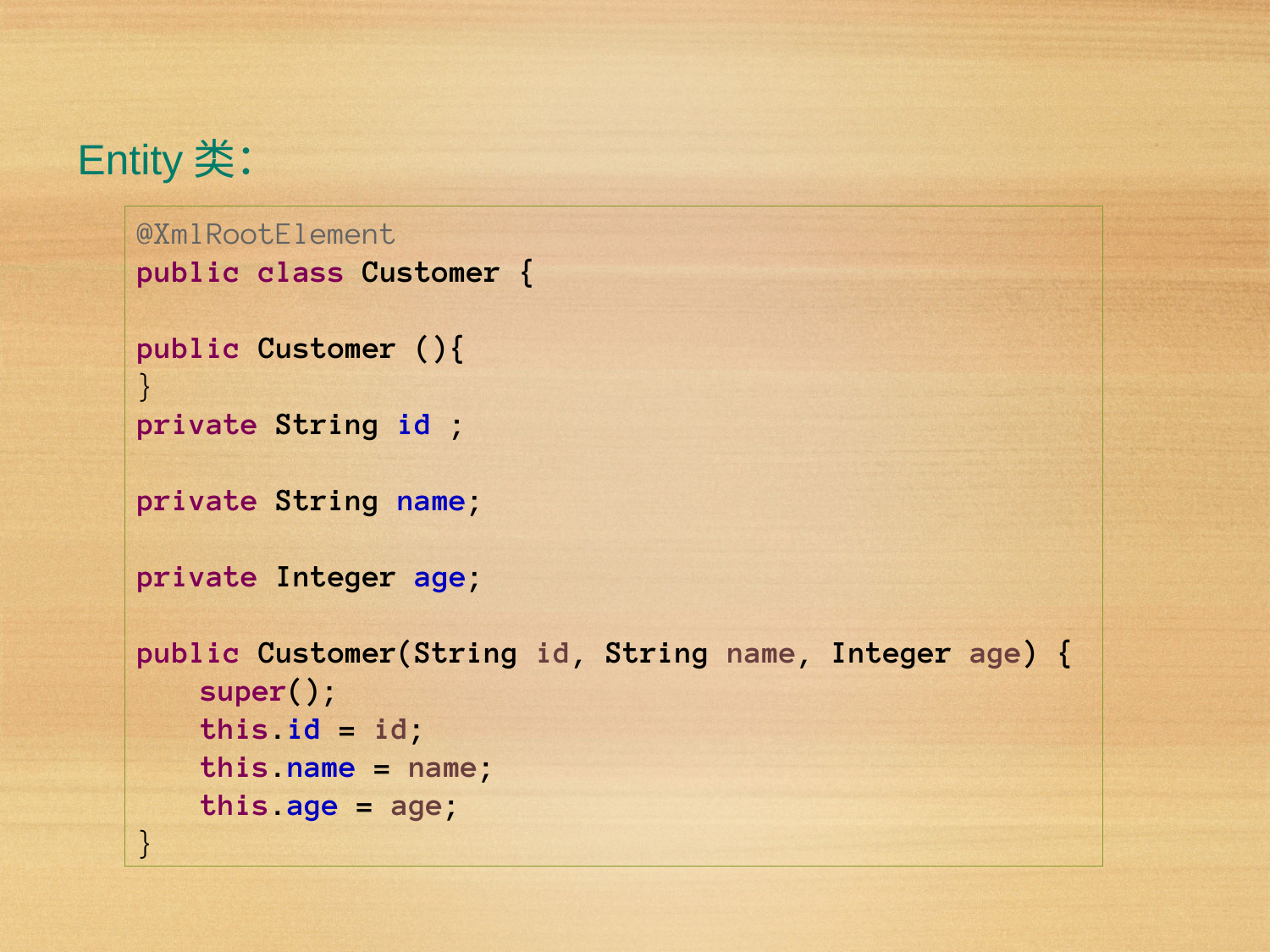

Entity类：
@XmlRootElement
public class Customer {

public Customer (){
}
private String id ;

private String name;

private Integer age;

public Customer(String id, String name, Integer age) {
super();
this.id = id;
this.name = name;
this.age = age;
}